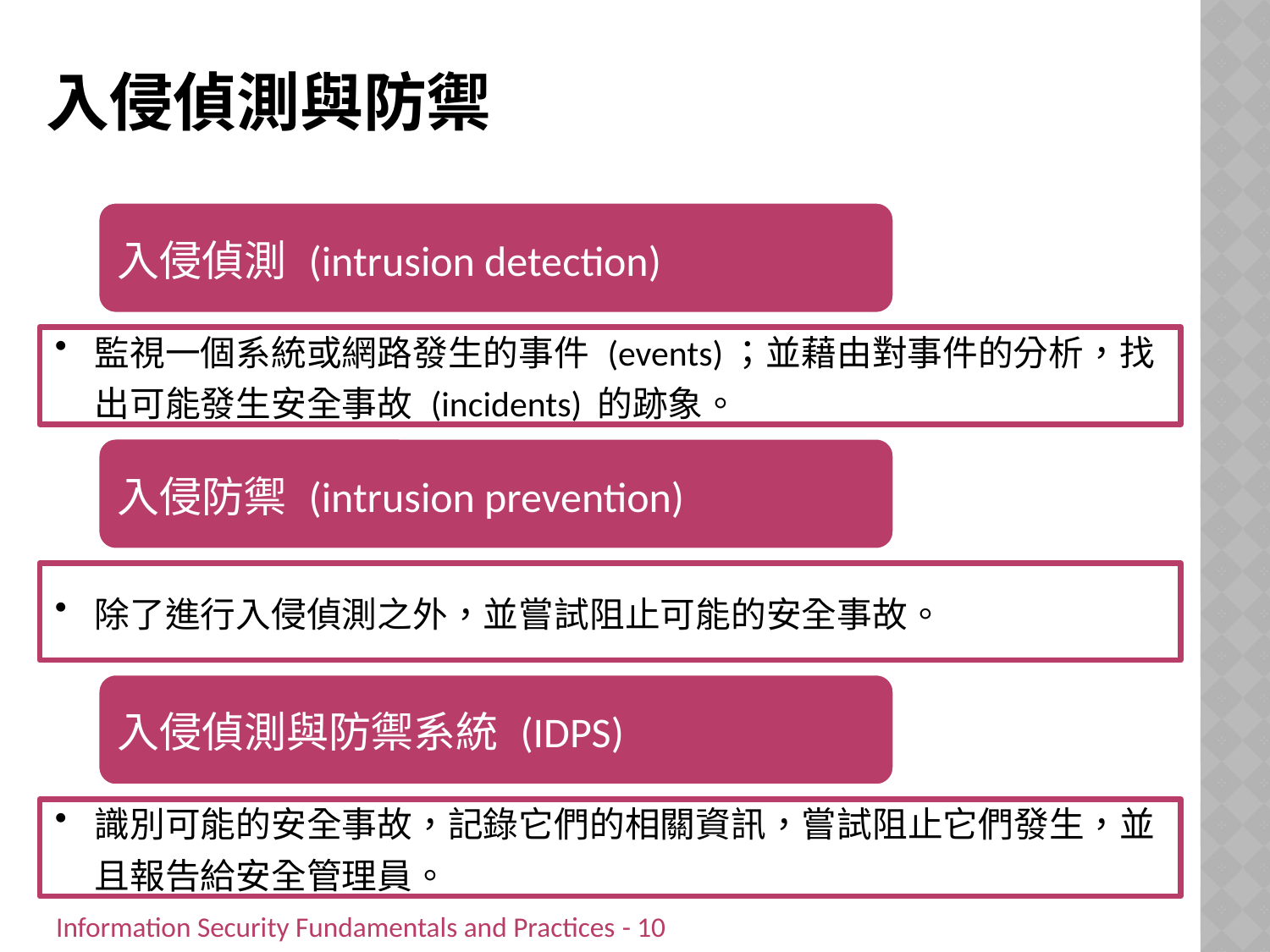

# 入侵偵測與防禦
入侵偵測 (intrusion detection)
入侵防禦 (intrusion prevention)
入侵偵測與防禦系統 (IDPS)
監視一個系統或網路發生的事件 (events)；並藉由對事件的分析，找出可能發生安全事故 (incidents) 的跡象。
除了進行入侵偵測之外，並嘗試阻止可能的安全事故。
識別可能的安全事故，記錄它們的相關資訊，嘗試阻止它們發生，並且報告給安全管理員。